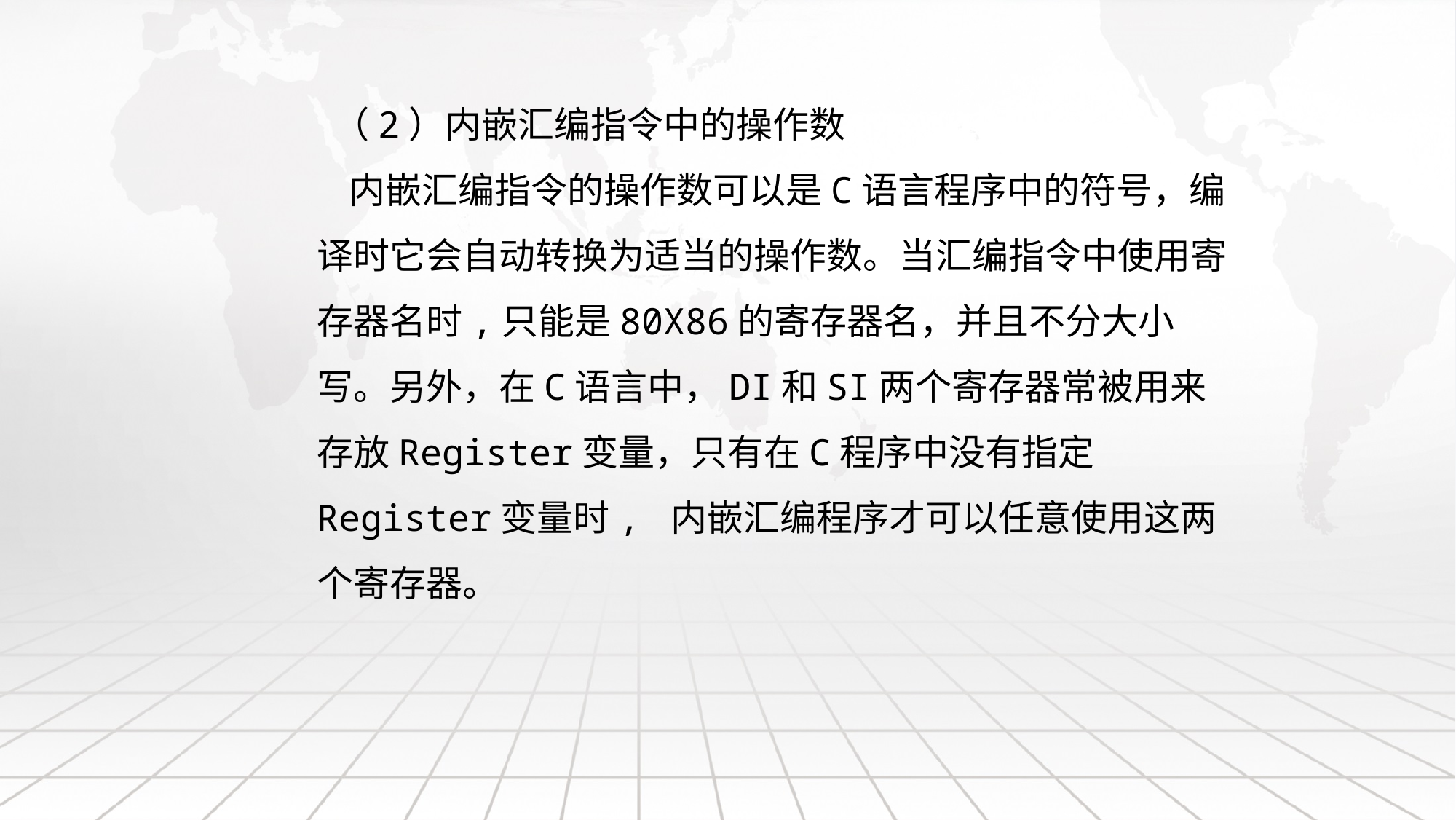

（2）内嵌汇编指令中的操作数
内嵌汇编指令的操作数可以是C语言程序中的符号，编译时它会自动转换为适当的操作数。当汇编指令中使用寄存器名时,只能是80X86的寄存器名，并且不分大小写。另外，在C语言中，DI和SI两个寄存器常被用来存放Register变量，只有在C程序中没有指定Register变量时, 内嵌汇编程序才可以任意使用这两个寄存器。